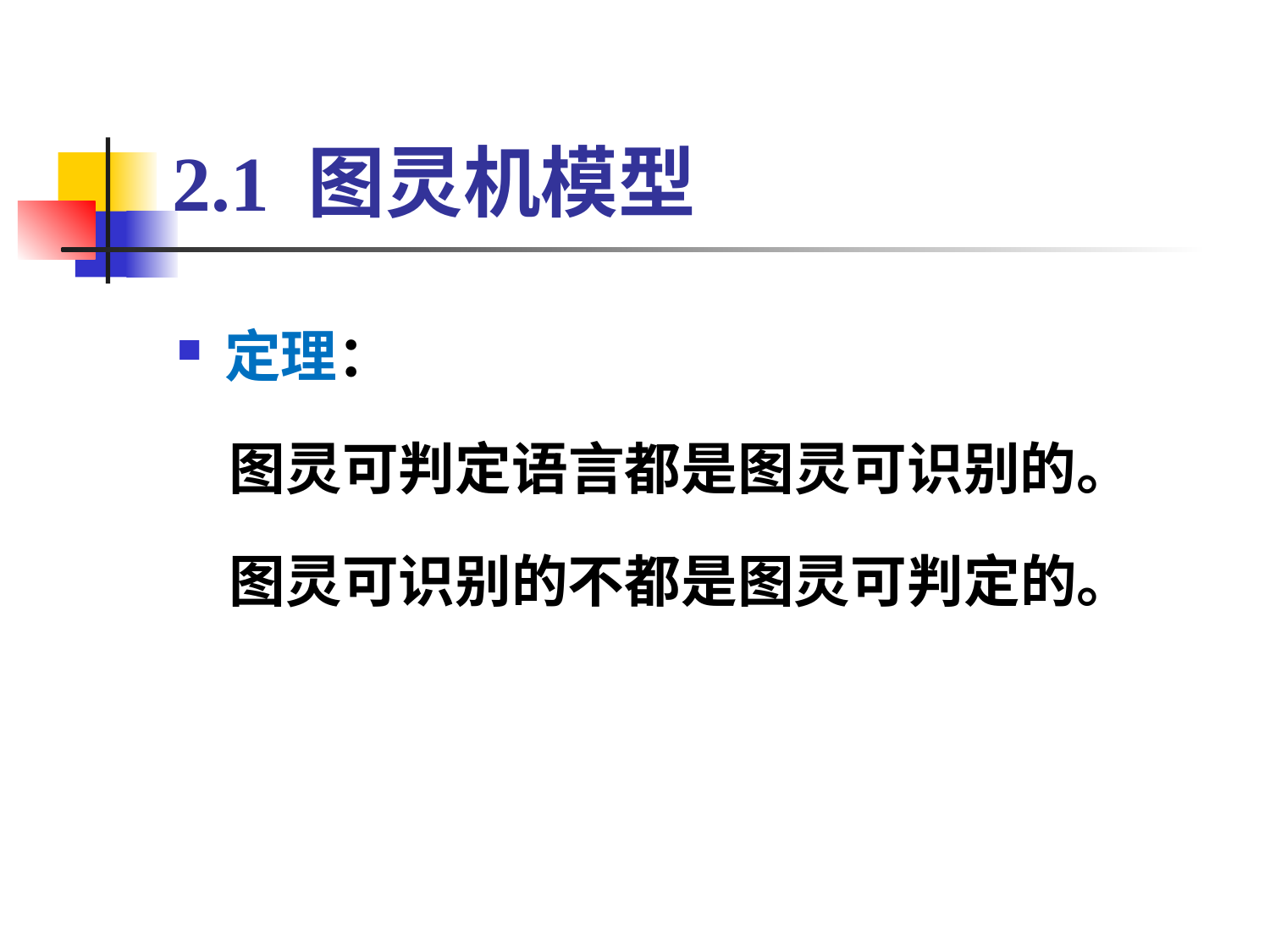

# 2.1 图灵机模型
定理：
   图灵可判定语言都是图灵可识别的。
   图灵可识别的不都是图灵可判定的。